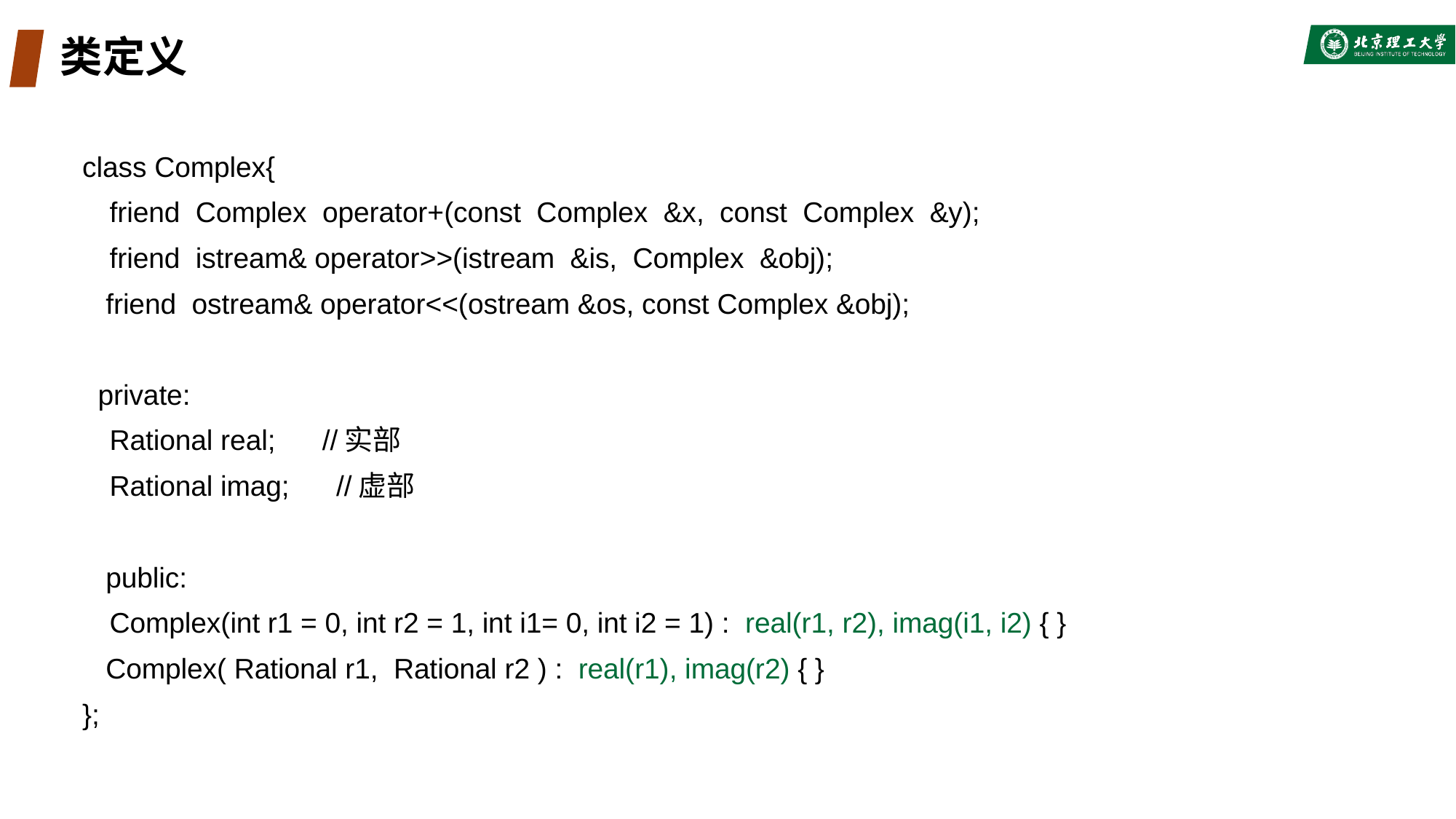

# 类定义
class Complex{
 	friend  Complex  operator+(const  Complex  &x,  const  Complex  &y);
	friend  istream& operator>>(istream  &is,  Complex  &obj);
   friend  ostream& operator<<(ostream &os, const Complex &obj);

  private:
	Rational real;      //实部
	Rational imag;      //虚部

   public:
	Complex(int r1 = 0, int r2 = 1, int i1= 0, int i2 = 1) :  real(r1, r2), imag(i1, i2) { }
   Complex( Rational r1,  Rational r2 ) :  real(r1), imag(r2) { }
};